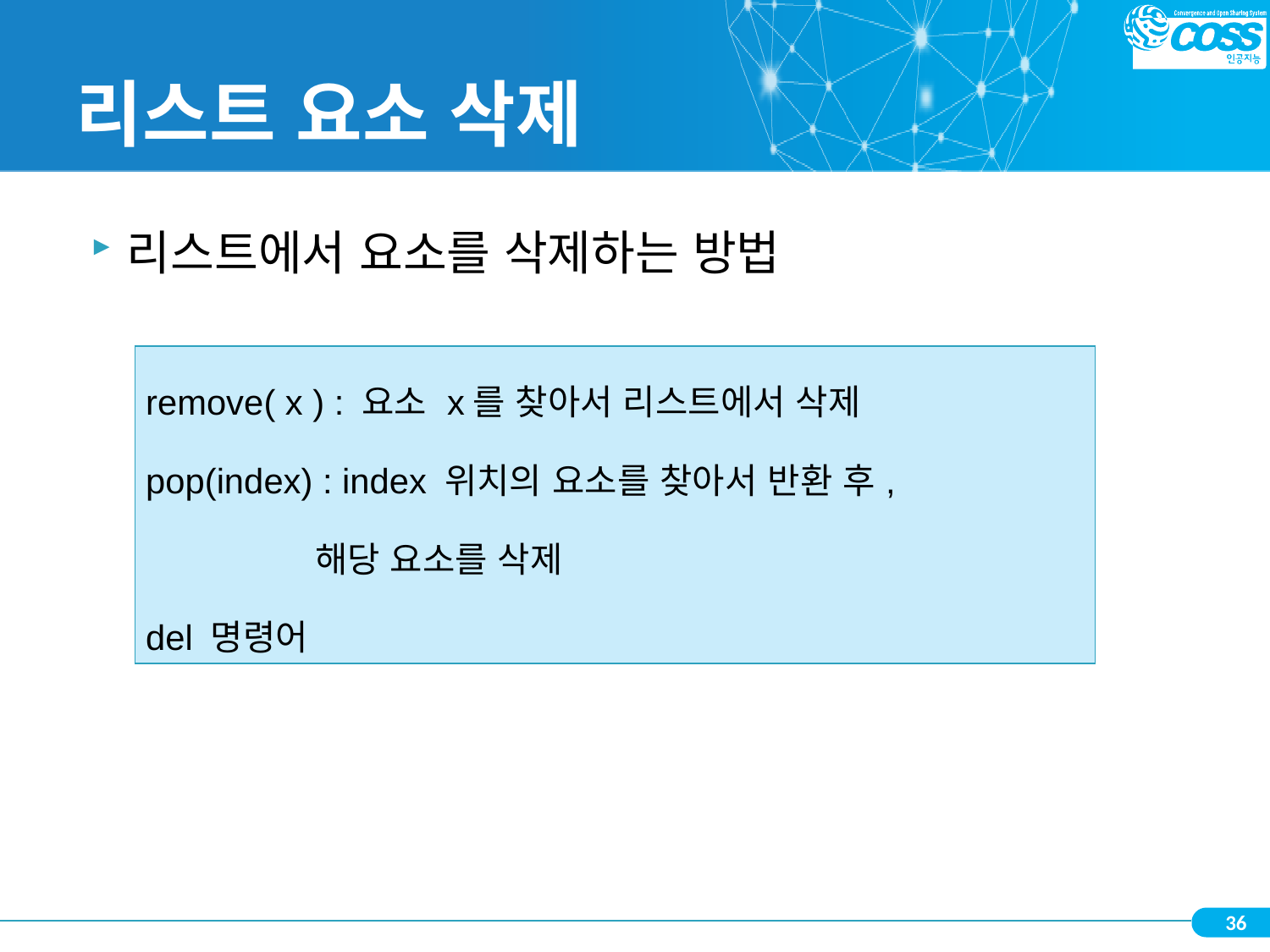

# 리스트 요소 삭제
리스트에서 요소를 삭제하는 방법
| remove( x ) : 요소 x를 찾아서 리스트에서 삭제 pop(index) : index 위치의 요소를 찾아서 반환 후, 해당 요소를 삭제 del 명령어 |
| --- |